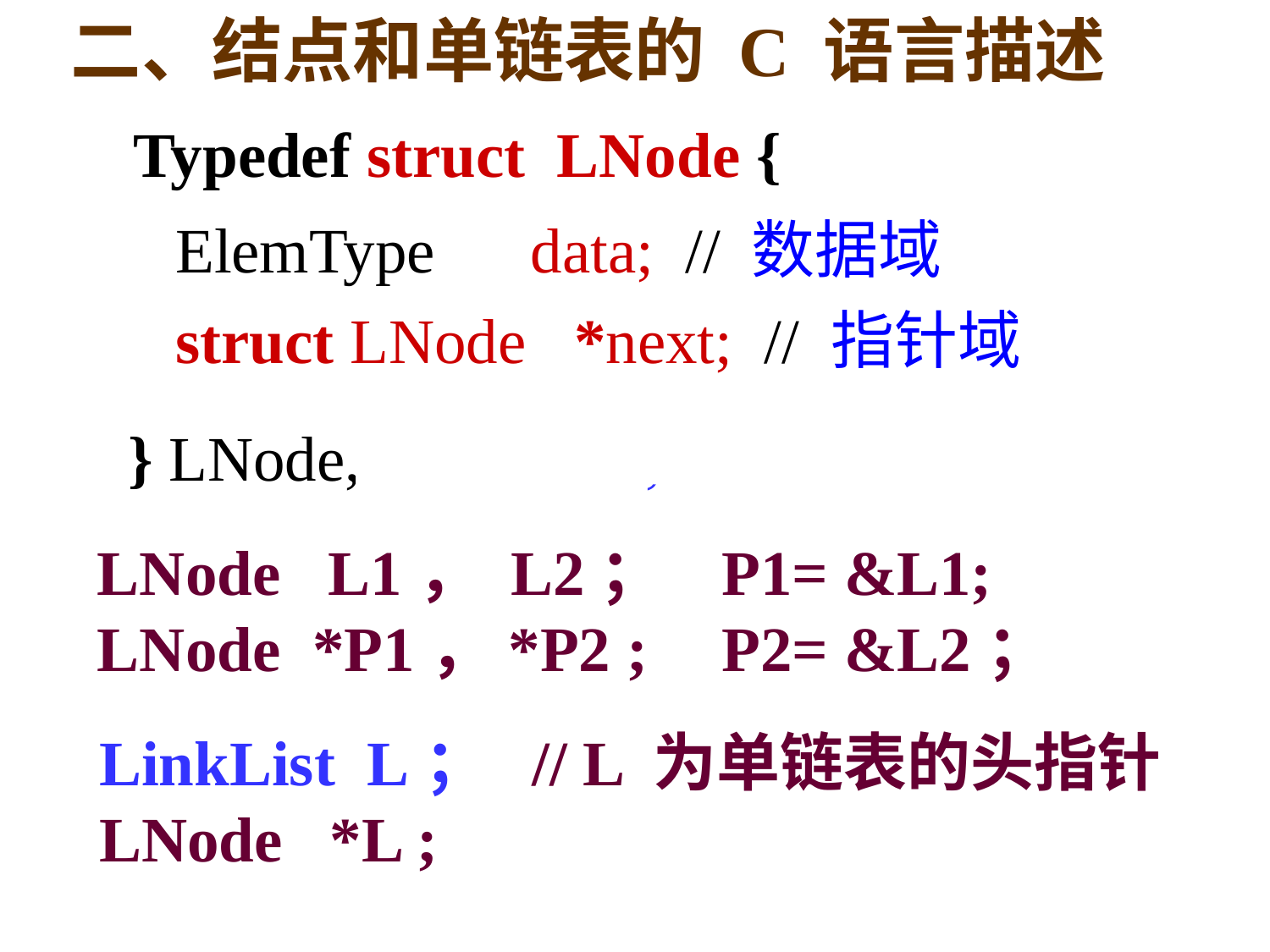

二、结点和单链表的 C 语言描述
    Typedef struct  LNode {
      ElemType      data;  // 数据域
      struct LNode   *next;  // 指针域
   } LNode, *LinkList;

LNode   L1， L2；
LNode  *P1，*P2 ;
P1= &L1;
P2= &L2；
LinkList  L；  // L 为单链表的头指针
LNode   *L ;